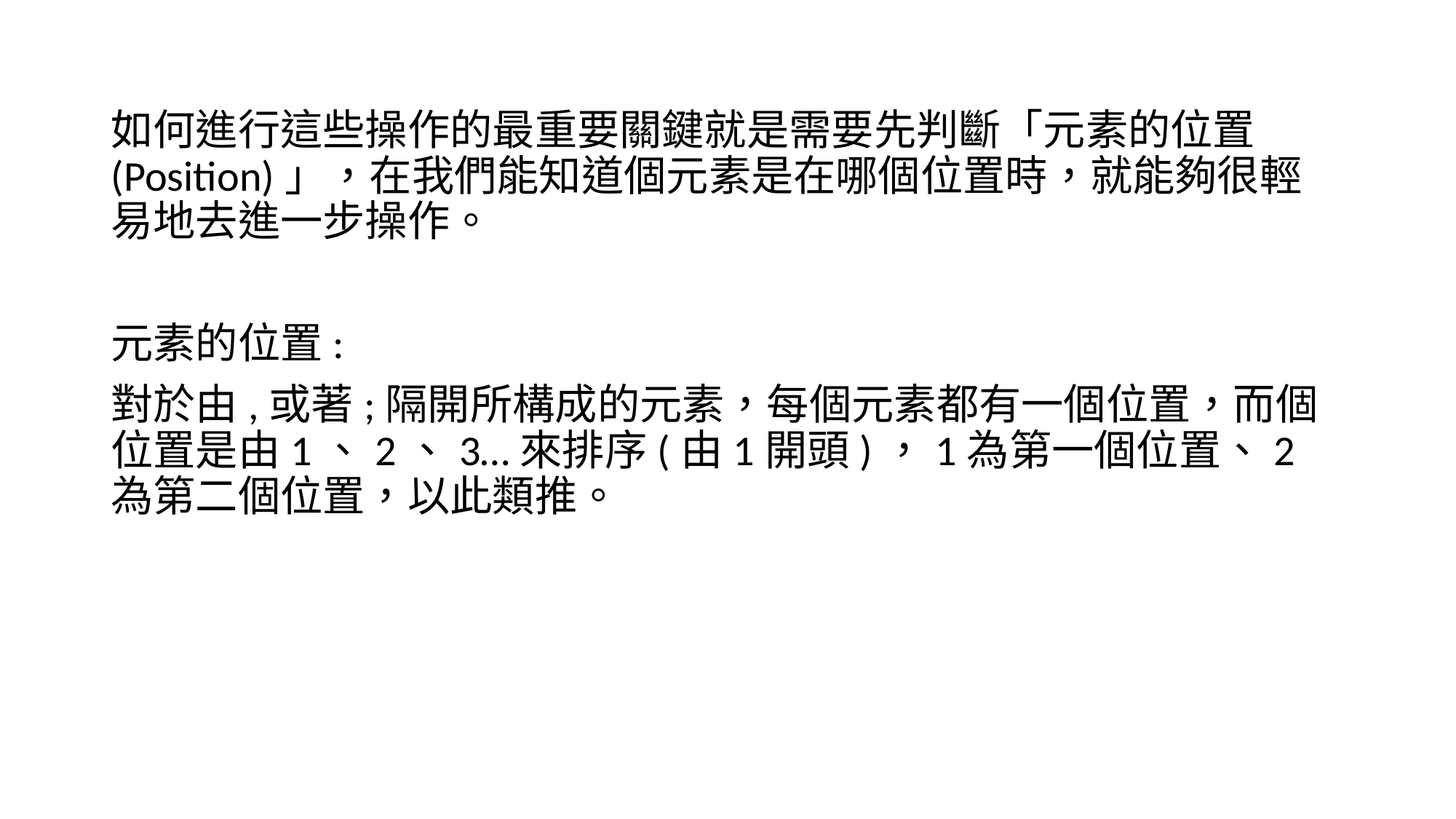

如何進行這些操作的最重要關鍵就是需要先判斷「元素的位置(Position)」，在我們能知道個元素是在哪個位置時，就能夠很輕易地去進一步操作。

元素的位置:
對於由,或著;隔開所構成的元素，每個元素都有一個位置，而個位置是由1、2、3…來排序(由1開頭)，1為第一個位置、2為第二個位置，以此類推。